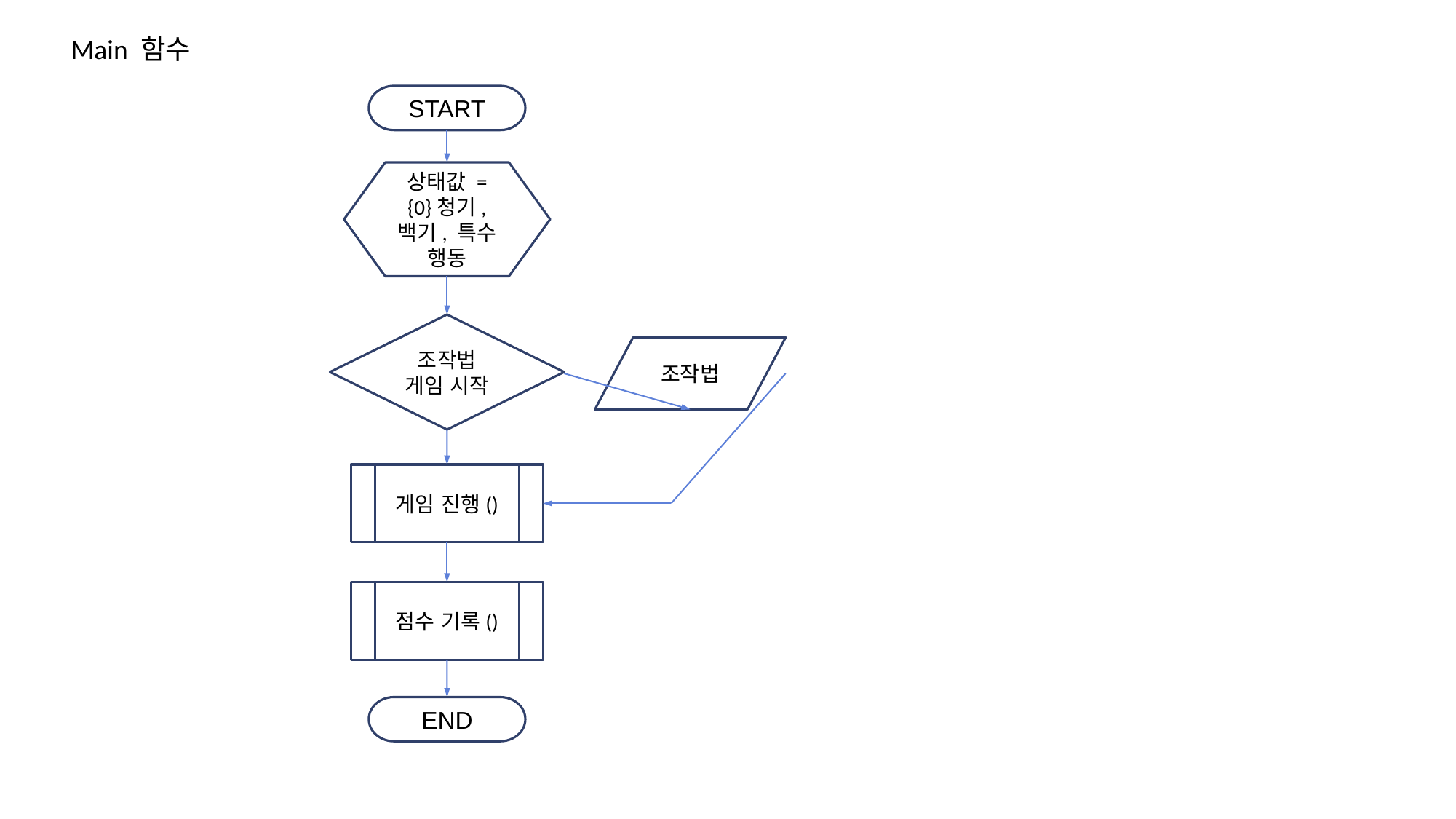

Main 함수
START
상태값 = {0}청기, 백기, 특수 행동
조작법
게임 시작
조작법
게임 진행()
점수 기록()
END